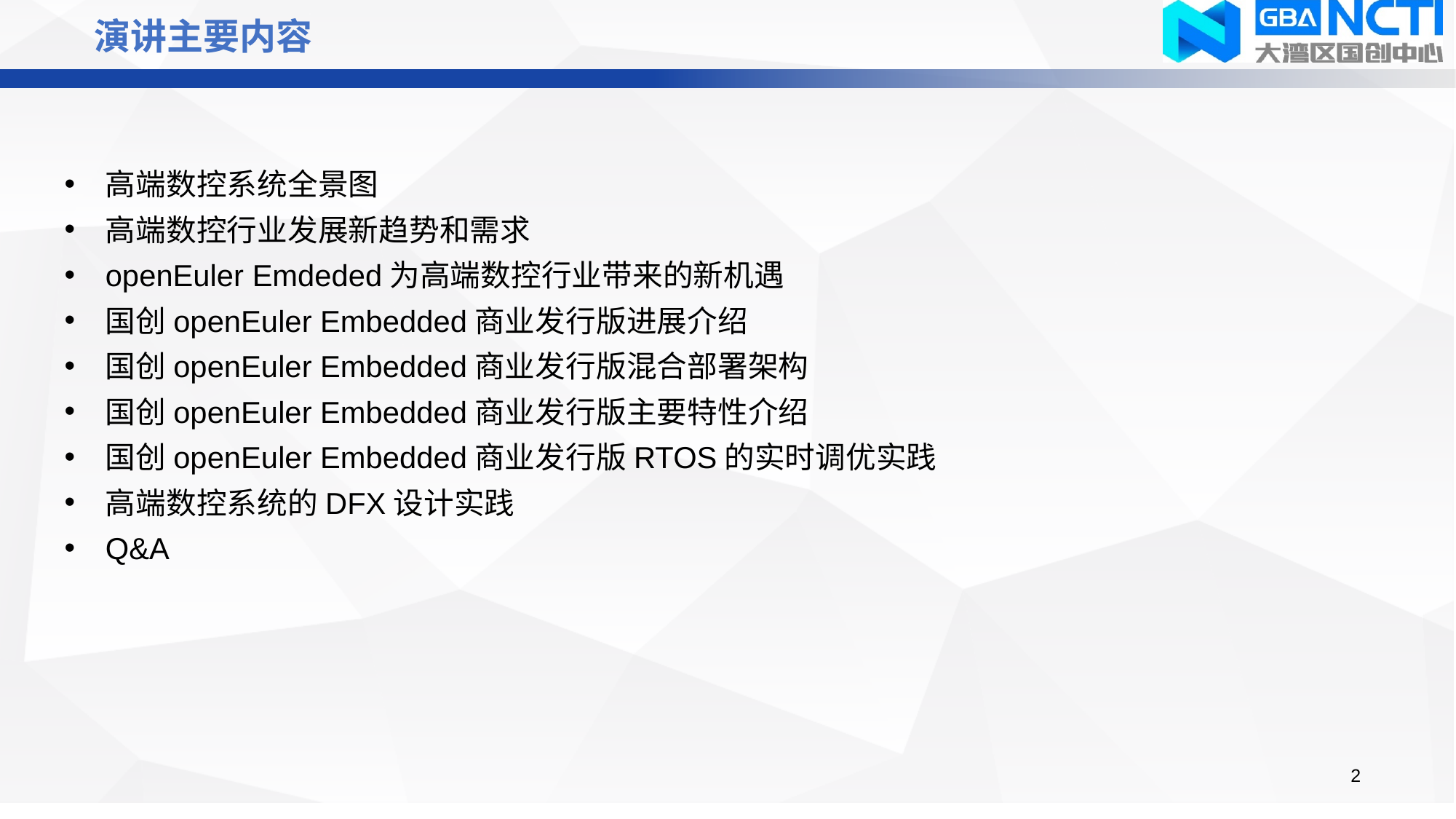

演讲主要内容
高端数控系统全景图
高端数控行业发展新趋势和需求
openEuler Emdeded为高端数控行业带来的新机遇
国创openEuler Embedded商业发行版进展介绍
国创openEuler Embedded商业发行版混合部署架构
国创openEuler Embedded商业发行版主要特性介绍
国创openEuler Embedded商业发行版RTOS的实时调优实践
高端数控系统的DFX设计实践
Q&A